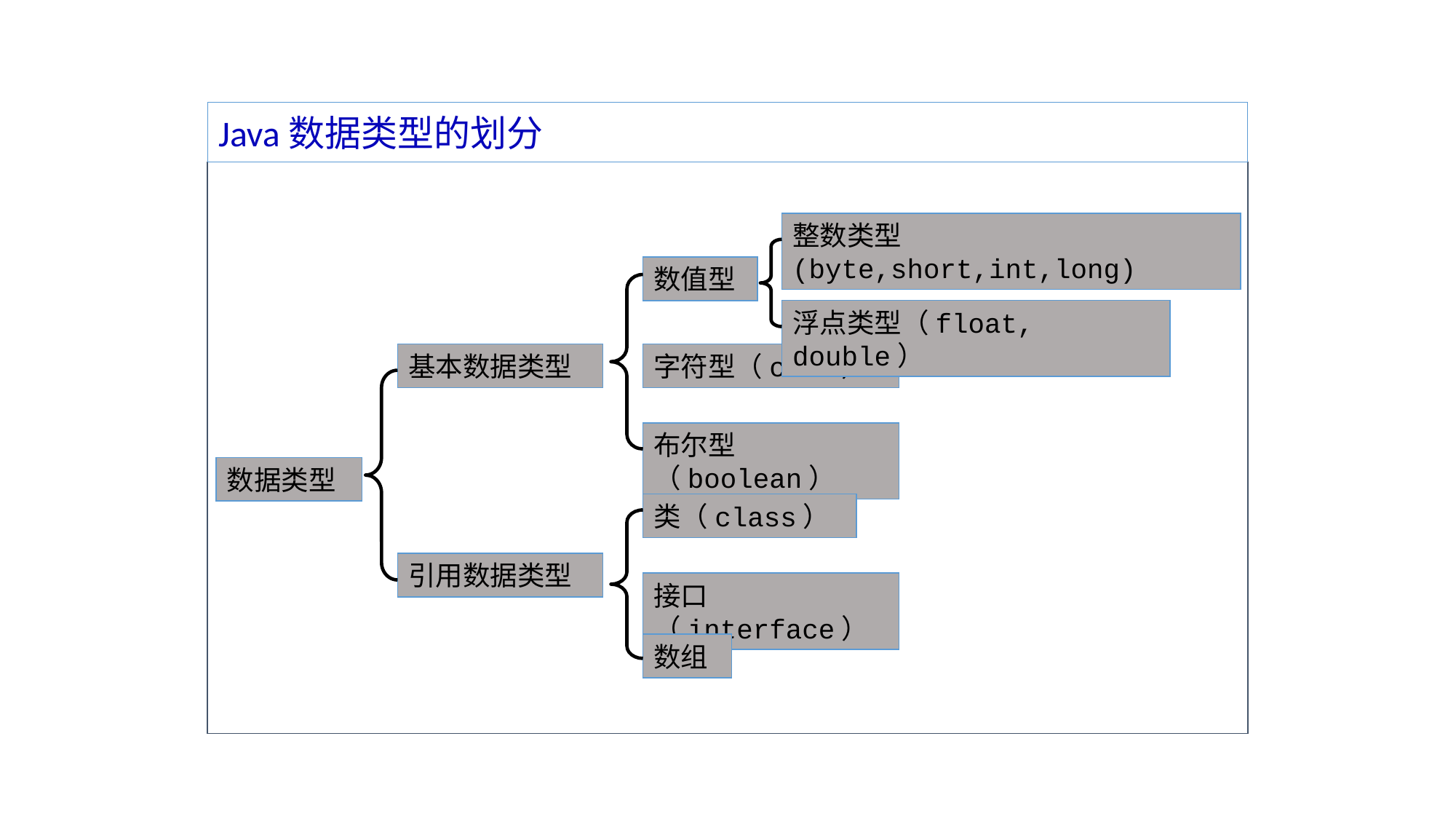

Java数据类型的划分

整数类型(byte,short,int,long)

数值型

浮点类型（float, double）
基本数据类型
字符型（char）

布尔型（boolean）
数据类型
类（class）

引用数据类型
接口（interface）
数组